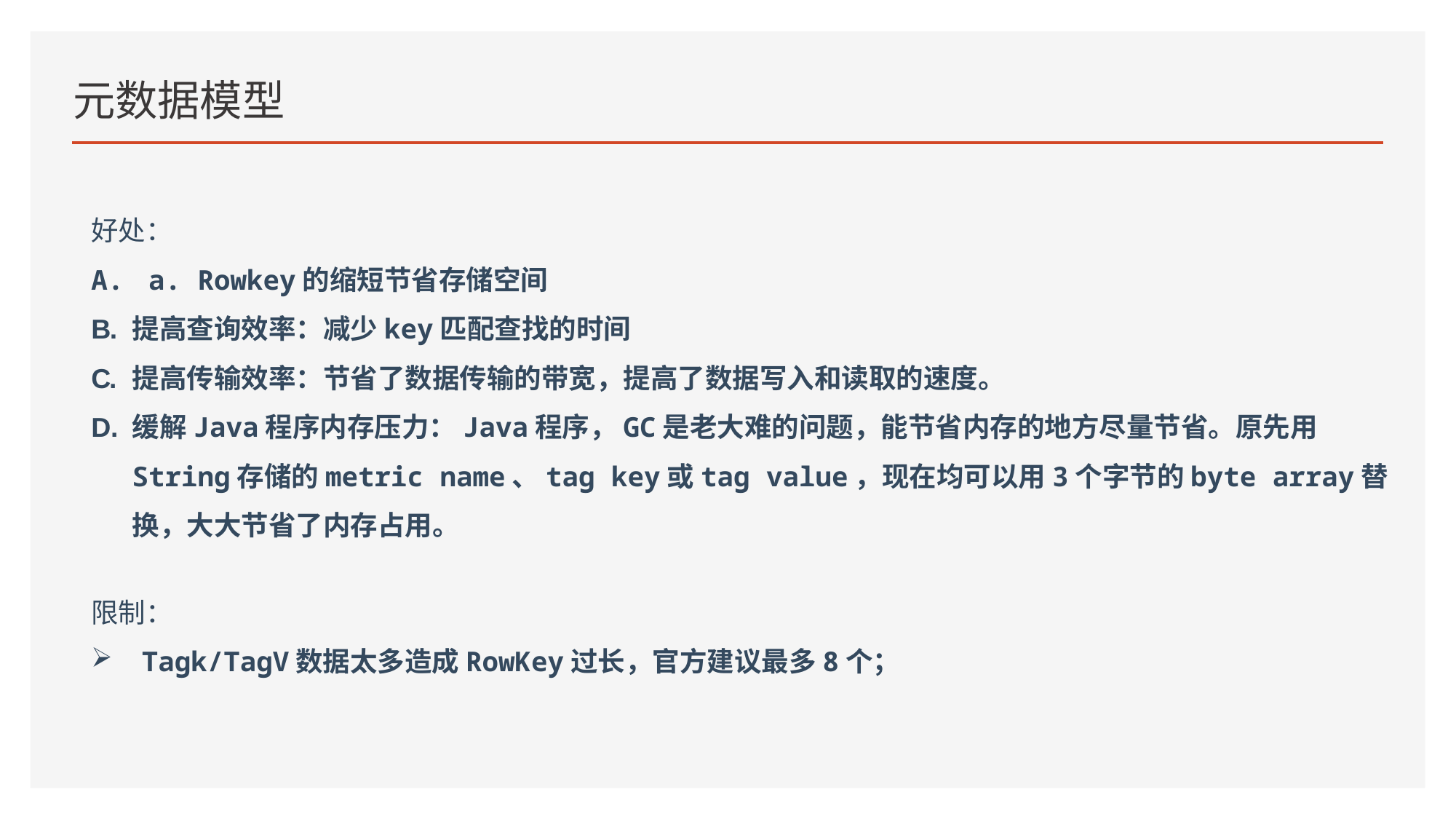

# 元数据模型
好处：
​ a. Rowkey的缩短节省存储空间
提高查询效率：减少key匹配查找的时间
提高传输效率：节省了数据传输的带宽，提高了数据写入和读取的速度。
缓解Java程序内存压力：Java程序，GC是老大难的问题，能节省内存的地方尽量节省。原先用String存储的metric name、tag key或tag value，现在均可以用3个字节的byte array替换，大大节省了内存占用。
限制：
​ Tagk/TagV数据太多造成RowKey过长，官方建议最多8个；